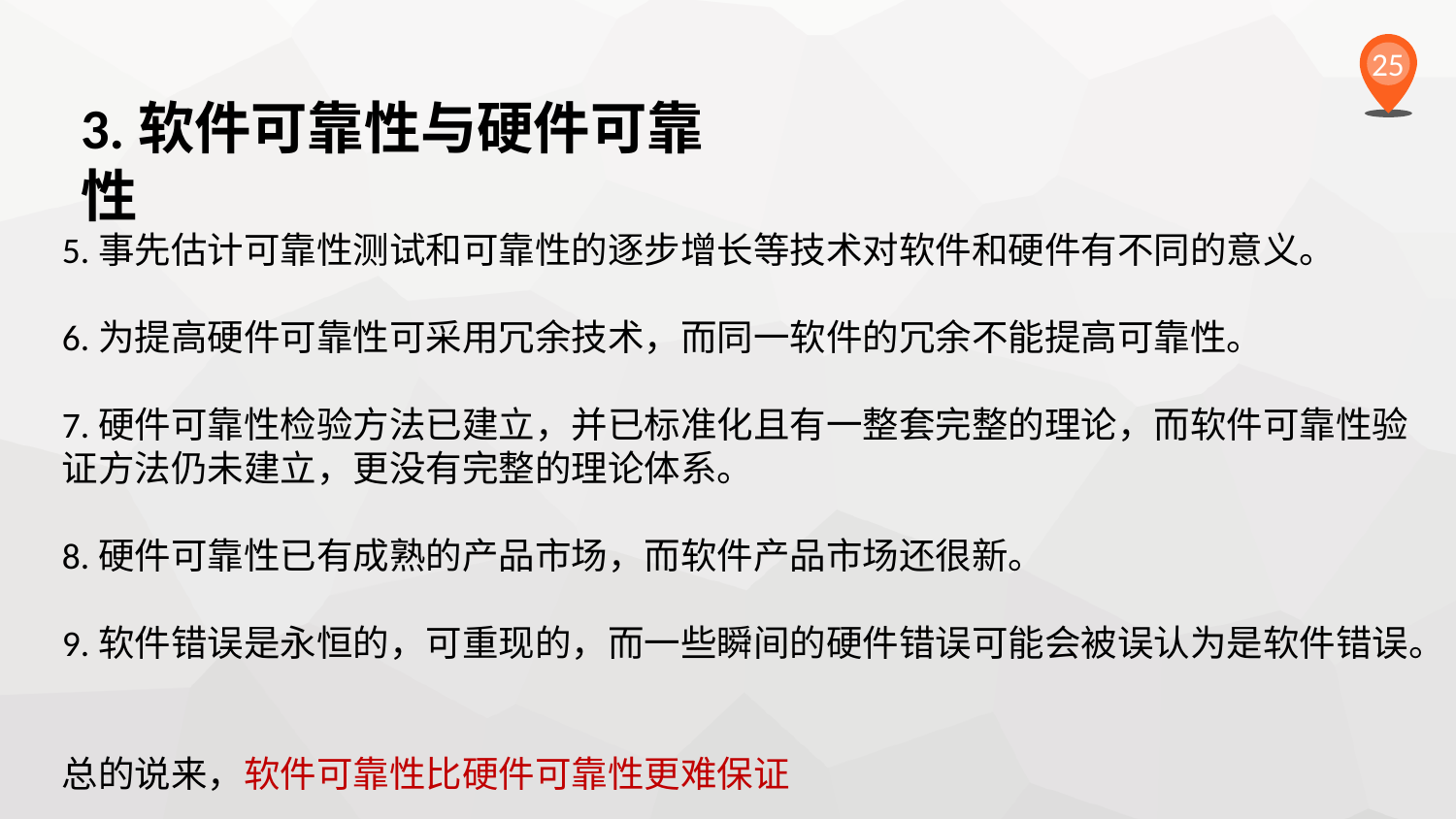

25
3.软件可靠性与硬件可靠性
5.事先估计可靠性测试和可靠性的逐步增长等技术对软件和硬件有不同的意义。
6.为提高硬件可靠性可采用冗余技术，而同一软件的冗余不能提高可靠性。
7.硬件可靠性检验方法已建立，并已标准化且有一整套完整的理论，而软件可靠性验证方法仍未建立，更没有完整的理论体系。
8.硬件可靠性已有成熟的产品市场，而软件产品市场还很新。
9.软件错误是永恒的，可重现的，而一些瞬间的硬件错误可能会被误认为是软件错误。

总的说来，软件可靠性比硬件可靠性更难保证